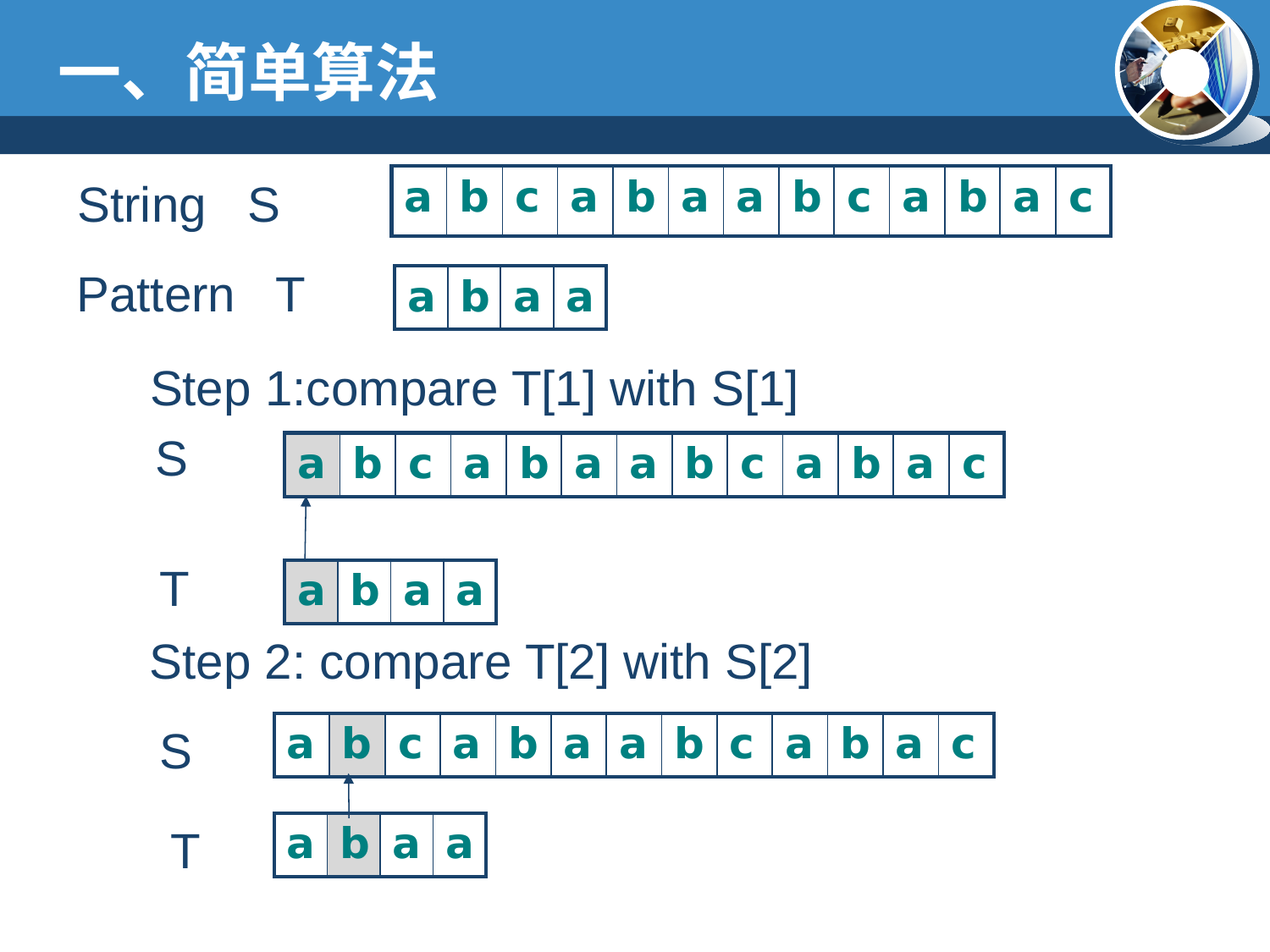

一、简单算法
String   S
| a | b | c | a | b | a | a | b | c | a | b | a | c |
| --- | --- | --- | --- | --- | --- | --- | --- | --- | --- | --- | --- | --- |
Pattern   T
| a | b | a | a |
| --- | --- | --- | --- |
Step 1:compare T[1] with S[1]
S
| a | b | c | a | b | a | a | b | c | a | b | a | c |
| --- | --- | --- | --- | --- | --- | --- | --- | --- | --- | --- | --- | --- |

T
| a | b | a | a |
| --- | --- | --- | --- |

Step 2: compare T[2] with S[2]
S
| a | b | c | a | b | a | a | b | c | a | b | a | c |
| --- | --- | --- | --- | --- | --- | --- | --- | --- | --- | --- | --- | --- |

T
| a | b | a | a |
| --- | --- | --- | --- |